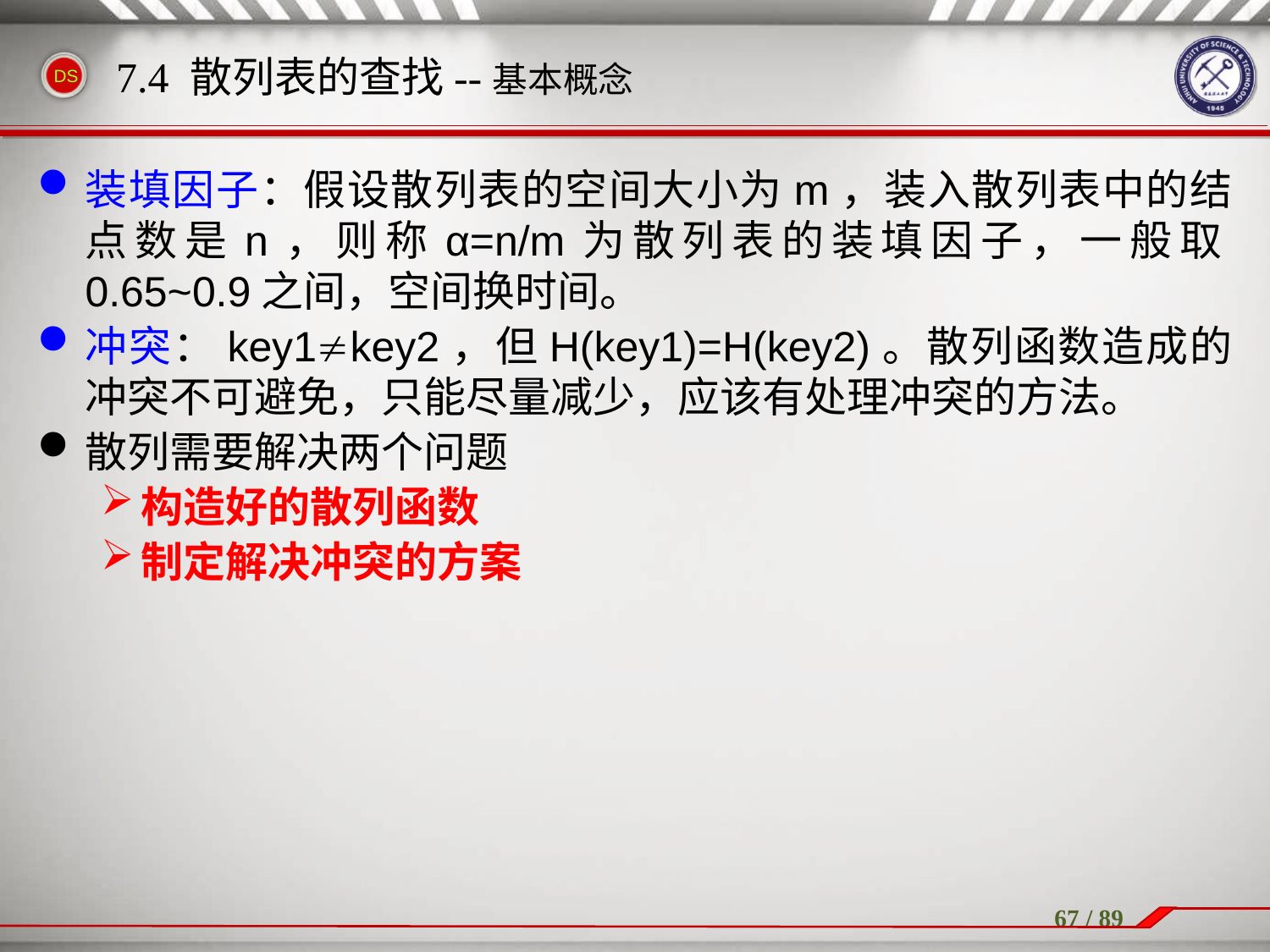

装填因子：假设散列表的空间大小为m，装入散列表中的结点数是n，则称α=n/m为散列表的装填因子，一般取0.65~0.9之间，空间换时间。
冲突：key1≠key2，但H(key1)=H(key2)。散列函数造成的冲突不可避免，只能尽量减少，应该有处理冲突的方法。
散列需要解决两个问题
构造好的散列函数
制定解决冲突的方案
7.4 散列表的查找--基本概念